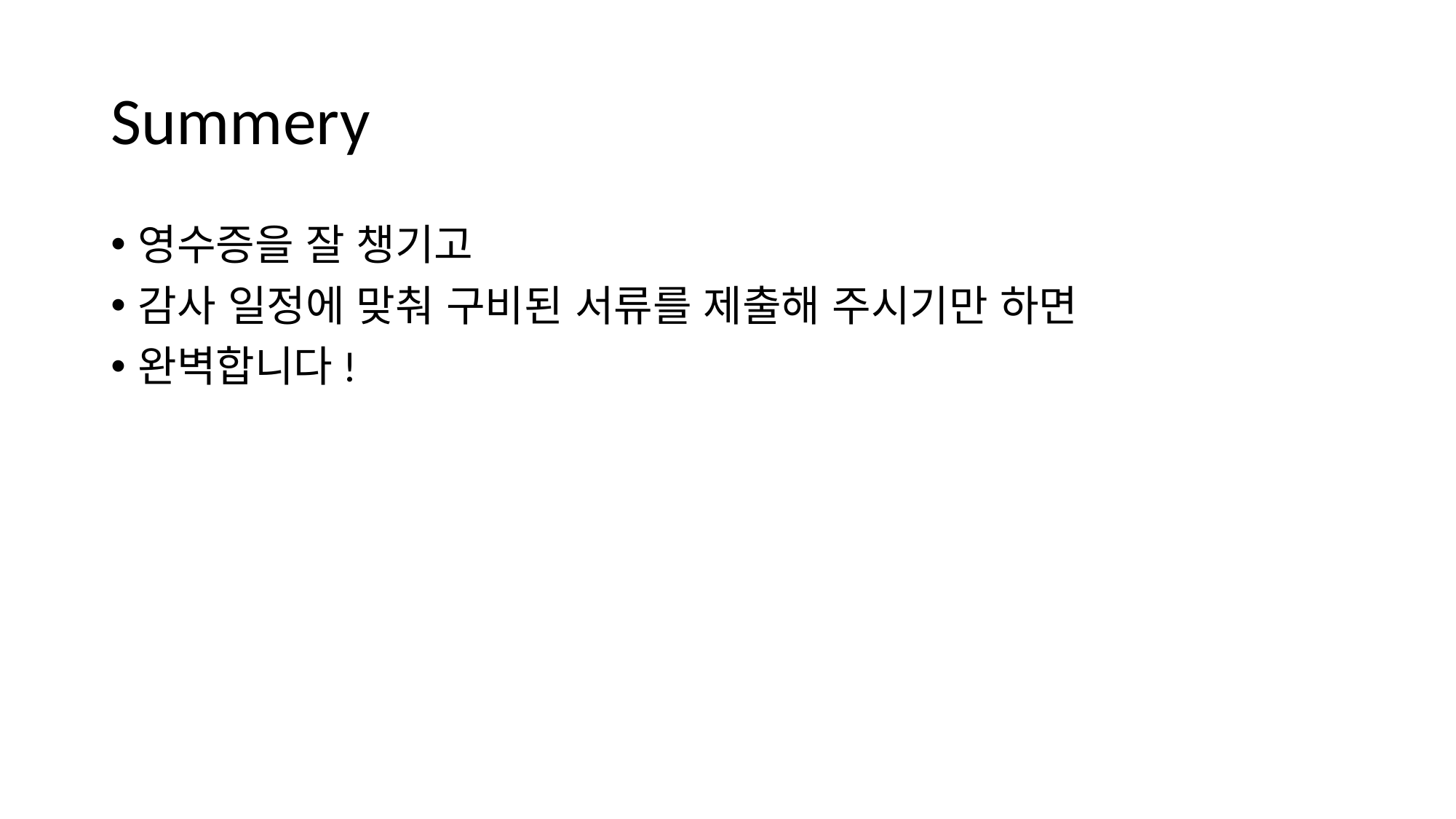

# Summery
영수증을 잘 챙기고
감사 일정에 맞춰 구비된 서류를 제출해 주시기만 하면
완벽합니다!